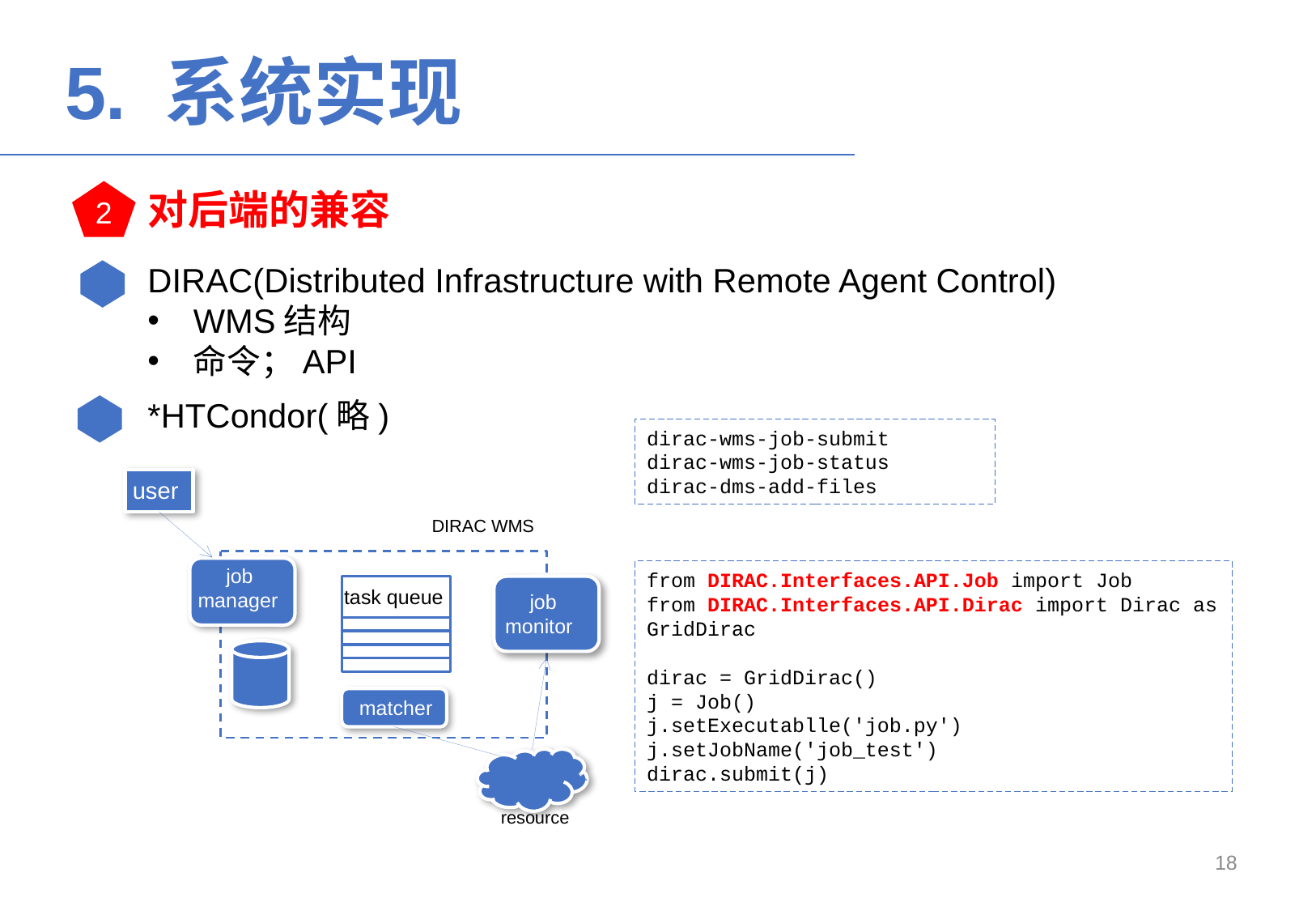

5. 系统实现
对后端的兼容

2
DIRAC(Distributed Infrastructure with Remote Agent Control)
WMS结构
命令；API

*HTCondor(略)

dirac-wms-job-submit
dirac-wms-job-status
dirac-dms-add-files
user

DIRAC WMS

job
manager

from DIRAC.Interfaces.API.Job import Job
from DIRAC.Interfaces.API.Dirac import Dirac as GridDirac

dirac = GridDirac()
j = Job()
j.setExecutablle('job.py')
j.setJobName('job_test')
dirac.submit(j)
task queue

job
monitor

matcher

resource
18